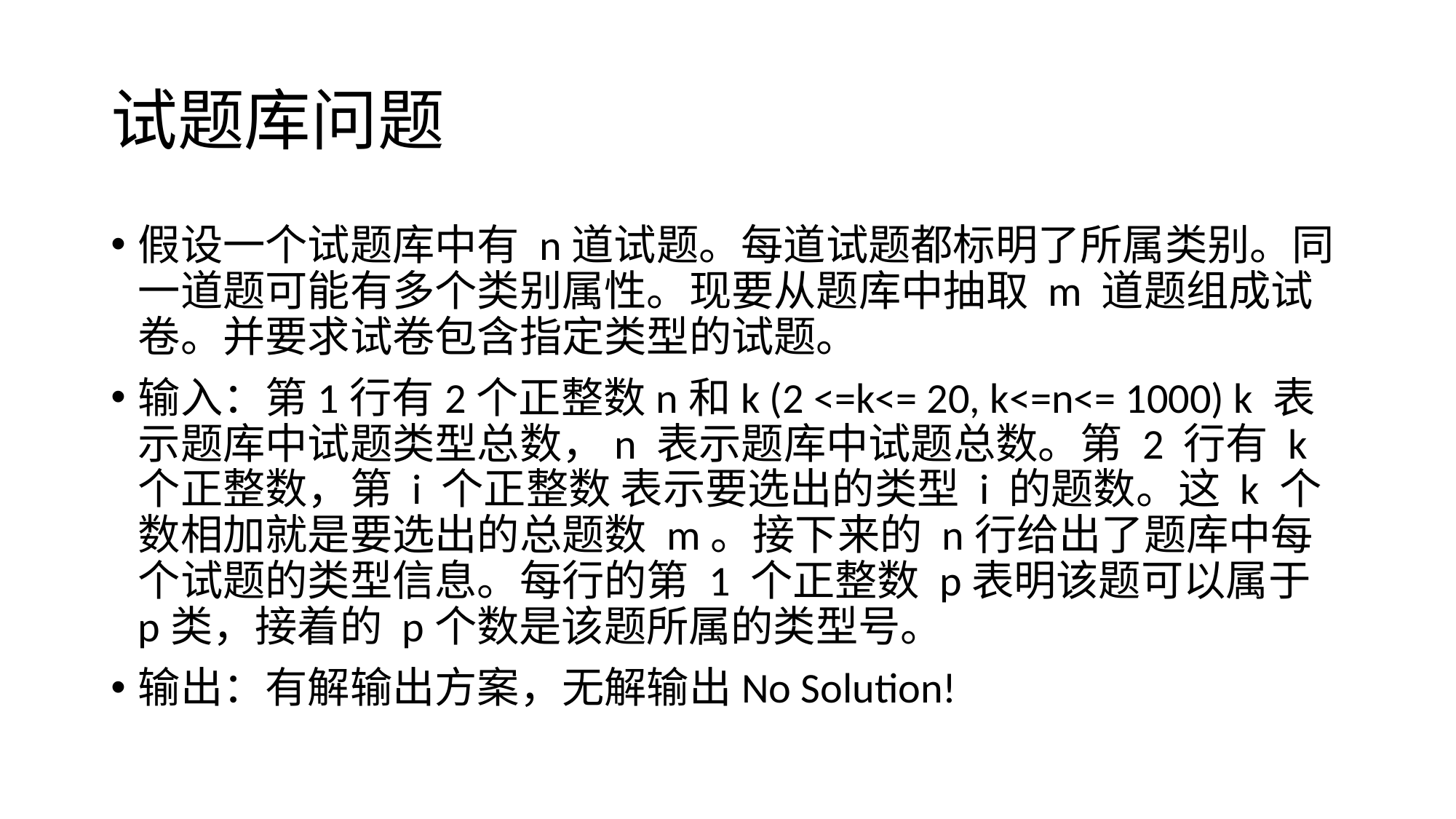

# 试题库问题
假设一个试题库中有 n道试题。每道试题都标明了所属类别。同一道题可能有多个类别属性。现要从题库中抽取 m 道题组成试卷。并要求试卷包含指定类型的试题。
输入：第1行有2个正整数n和k (2 <=k<= 20, k<=n<= 1000) k 表示题库中试题类型总数，n 表示题库中试题总数。第 2 行有 k 个正整数，第 i 个正整数 表示要选出的类型 i 的题数。这 k 个数相加就是要选出的总题数 m。接下来的 n行给出了题库中每个试题的类型信息。每行的第 1 个正整数 p表明该题可以属于 p类，接着的 p个数是该题所属的类型号。
输出：有解输出方案，无解输出No Solution!